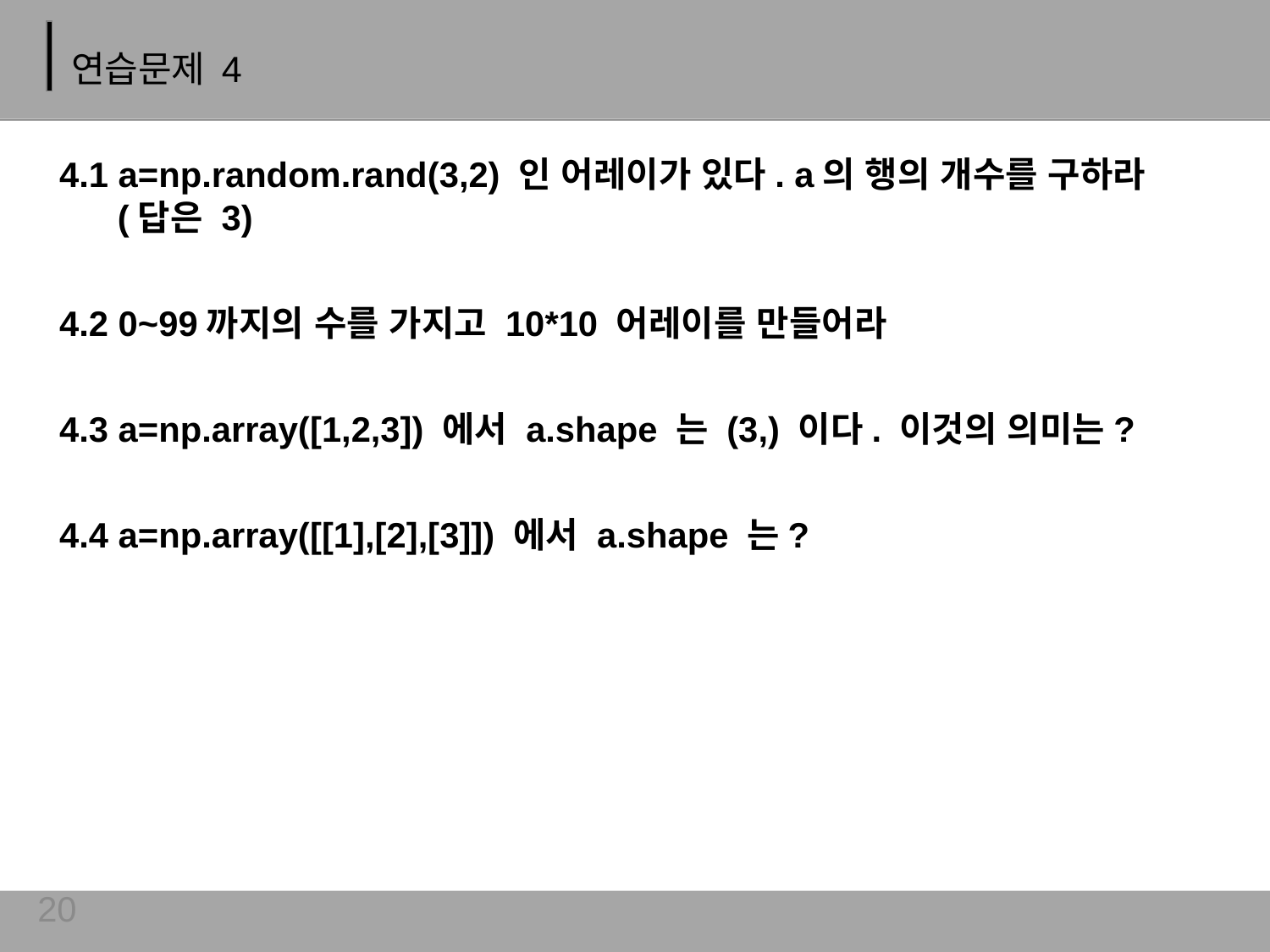

# 연습문제 4
4.1 a=np.random.rand(3,2) 인 어레이가 있다. a의 행의 개수를 구하라
     (답은 3)

4.2 0~99까지의 수를 가지고 10*10 어레이를 만들어라

4.3 a=np.array([1,2,3]) 에서 a.shape 는 (3,) 이다. 이것의 의미는?

4.4 a=np.array([[1],[2],[3]]) 에서 a.shape 는?
20